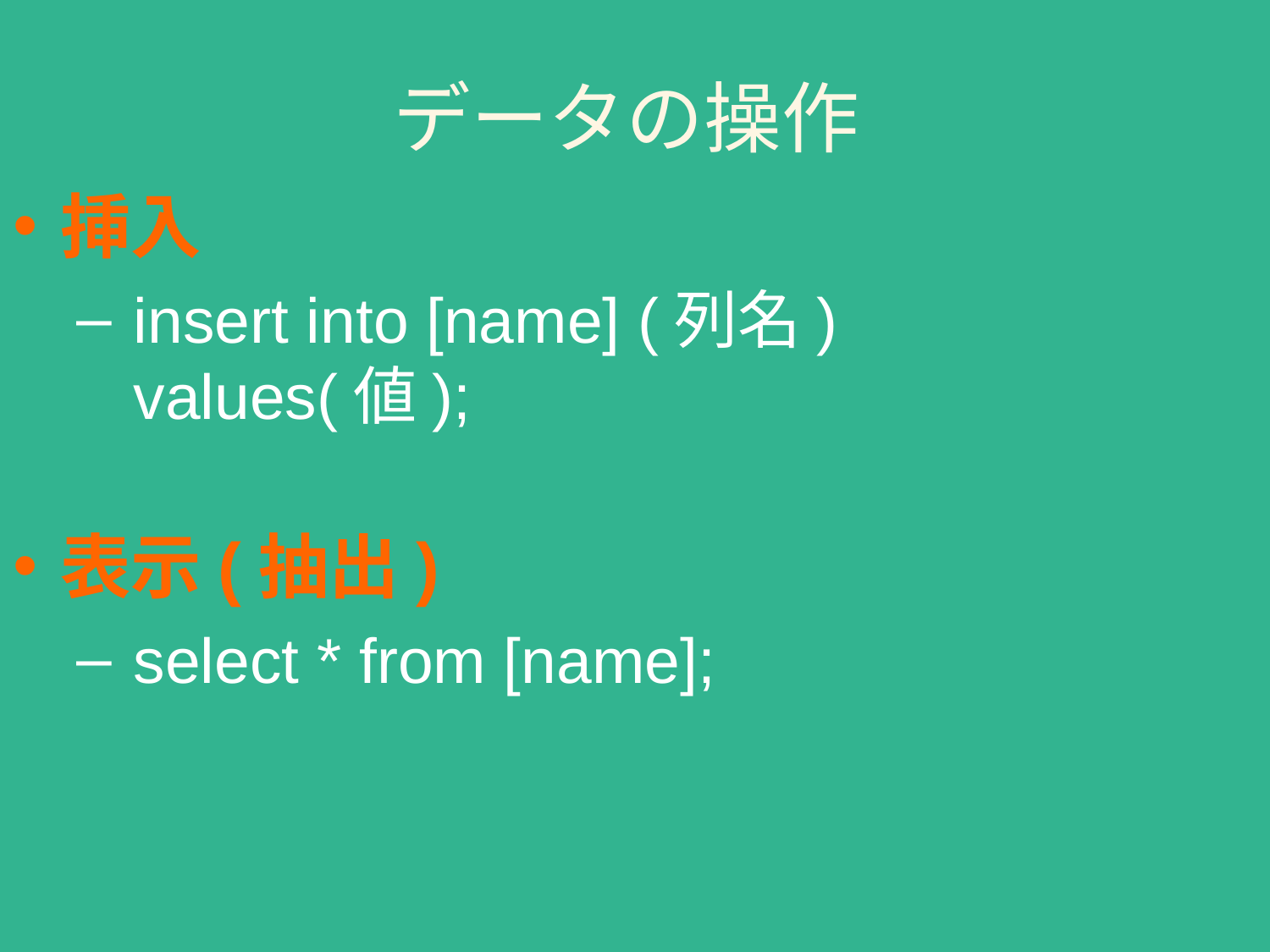

# データの操作
挿入
 insert into [name] (列名)
 values(値);
表示(抽出)
 select * from [name];